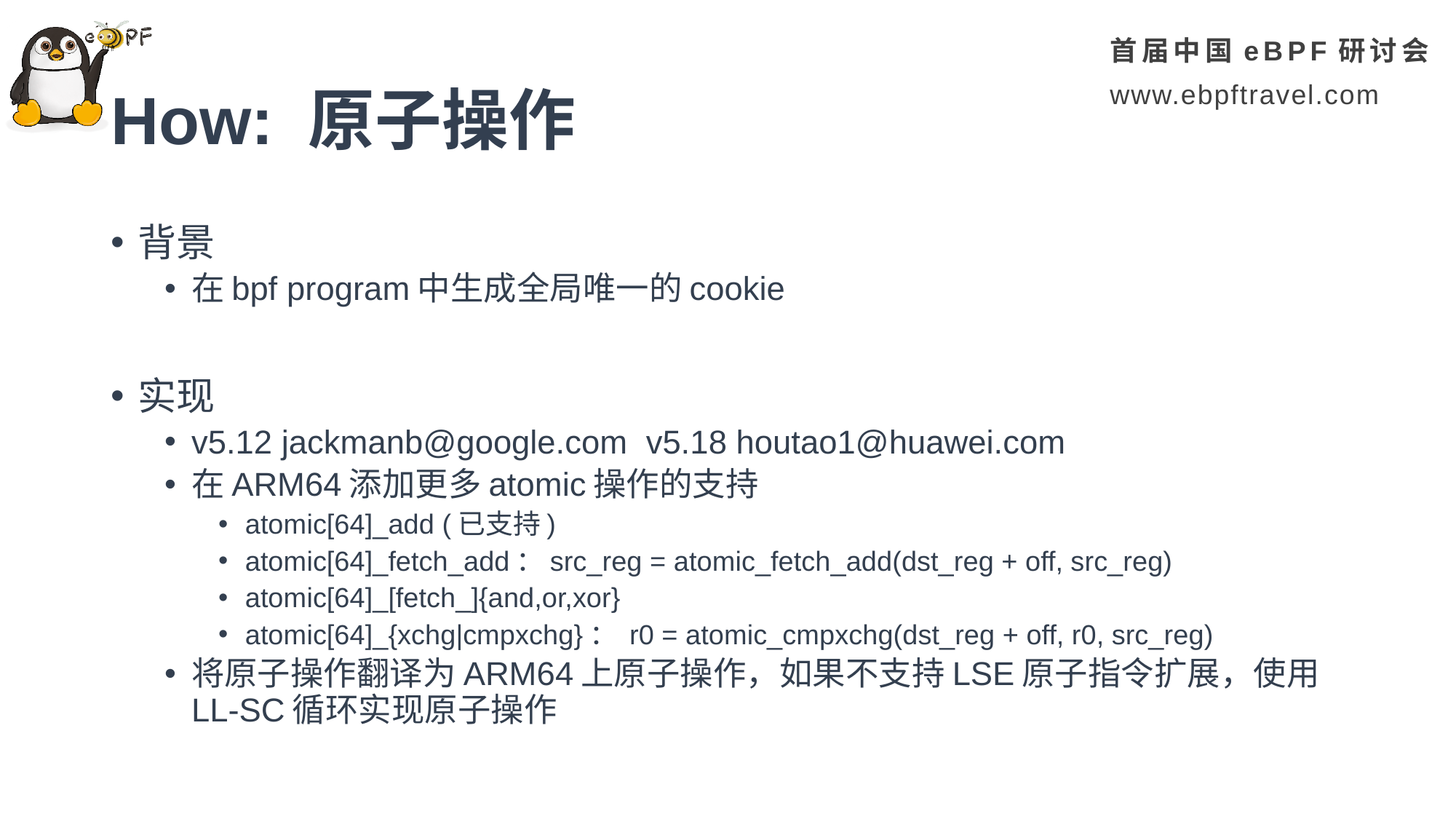

# How: 原子操作
背景
在bpf program中生成全局唯一的cookie

实现
v5.12 jackmanb@google.com  v5.18 houtao1@huawei.com
在ARM64添加更多atomic操作的支持
atomic[64]_add (已支持)
atomic[64]_fetch_add：src_reg = atomic_fetch_add(dst_reg + off, src_reg)
atomic[64]_[fetch_]{and,or,xor}
atomic[64]_{xchg|cmpxchg}： r0 = atomic_cmpxchg(dst_reg + off, r0, src_reg)
将原子操作翻译为ARM64上原子操作，如果不支持LSE原子指令扩展，使用LL-SC循环实现原子操作